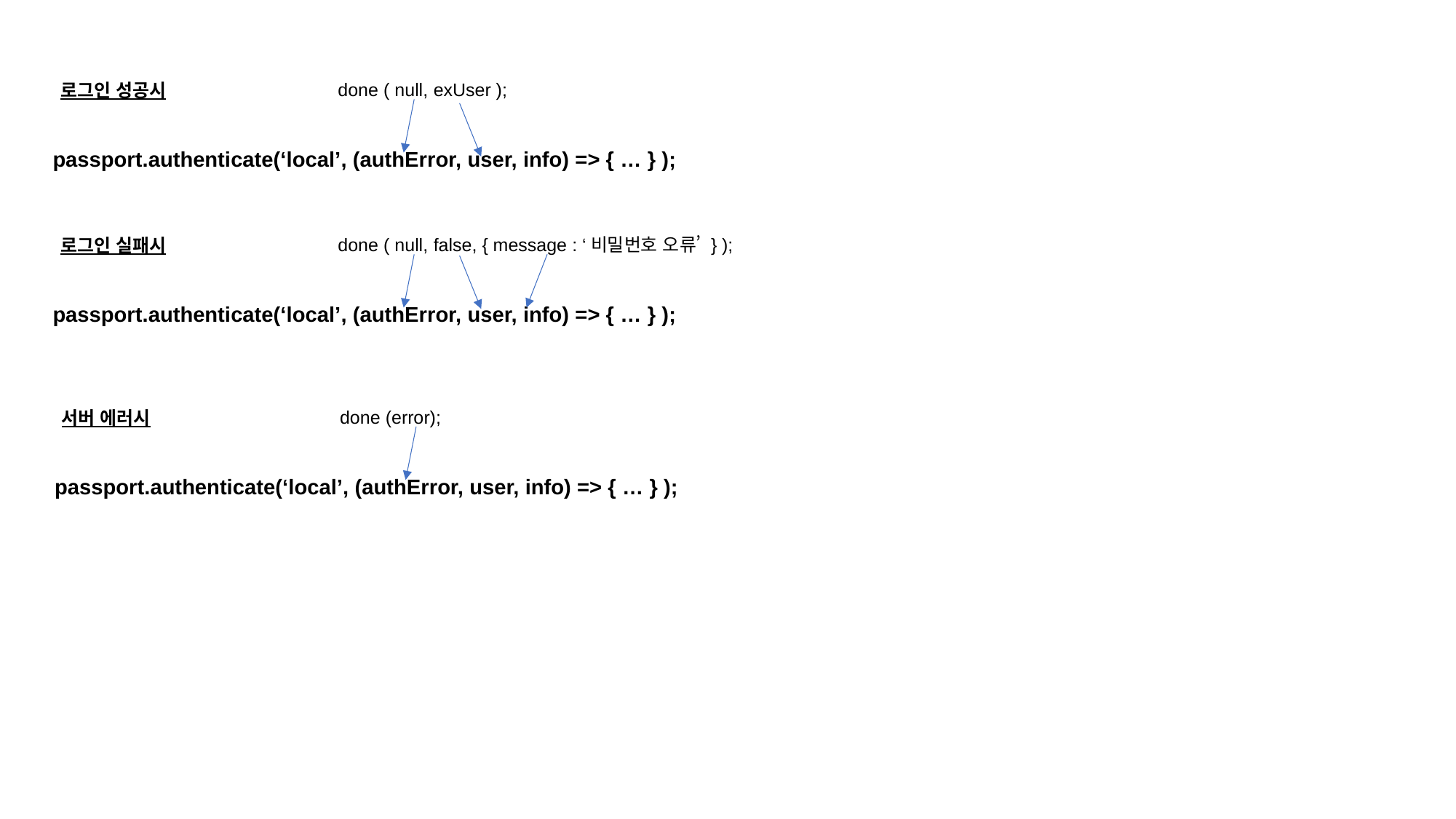

done ( null, exUser );
로그인 성공시
passport.authenticate(‘local’, (authError, user, info) => { … } );
done ( null, false, { message : ‘비밀번호 오류’ } );
로그인 실패시
passport.authenticate(‘local’, (authError, user, info) => { … } );
done (error);
서버 에러시
passport.authenticate(‘local’, (authError, user, info) => { … } );